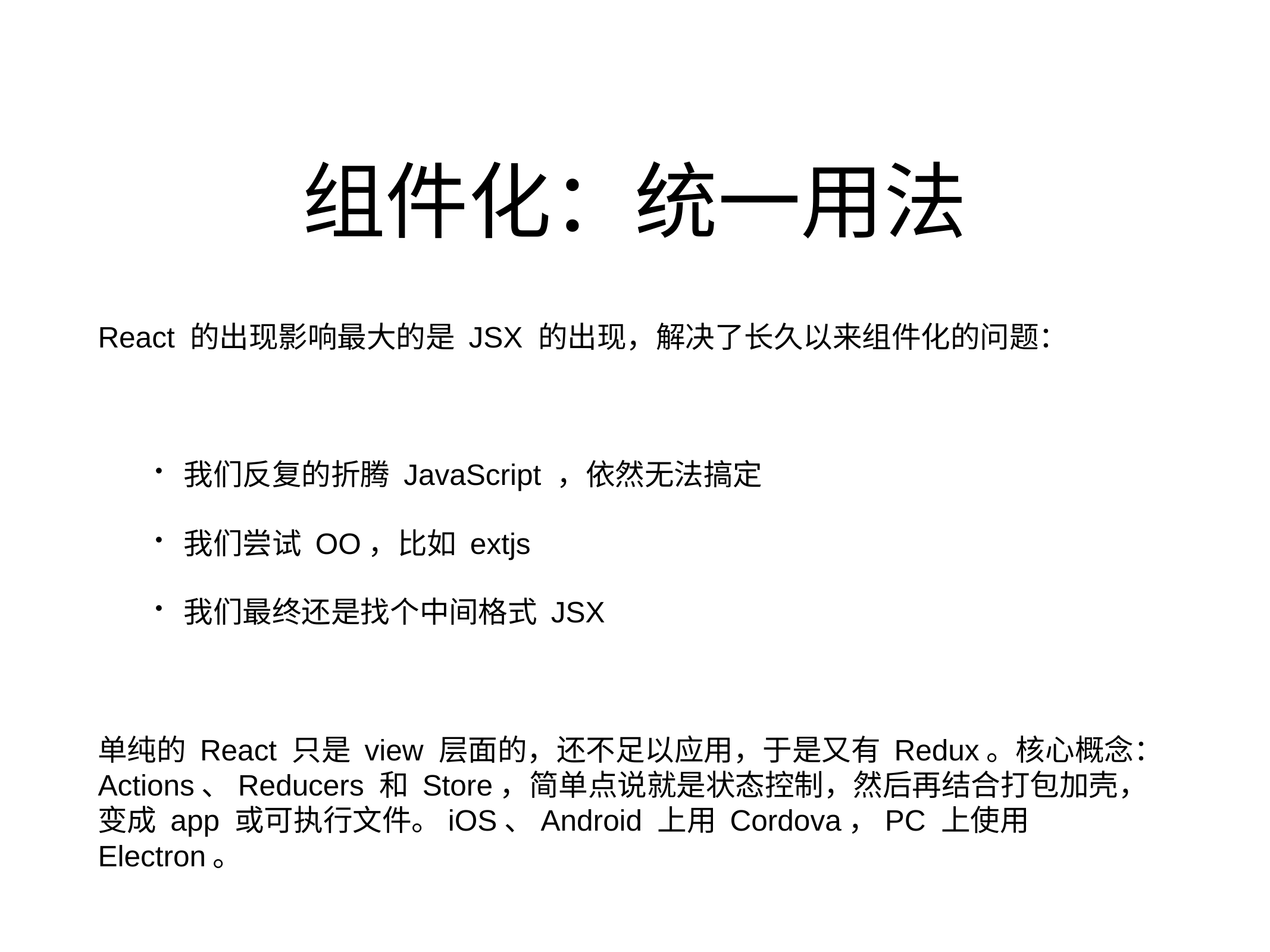

# 组件化：统一用法

React 的出现影响最大的是 JSX 的出现，解决了长久以来组件化的问题：

我们反复的折腾 JavaScript ，依然无法搞定
我们尝试 OO，比如 extjs
我们最终还是找个中间格式 JSX

单纯的 React 只是 view 层面的，还不足以应用，于是又有 Redux。核心概念：Actions、Reducers 和 Store，简单点说就是状态控制，然后再结合打包加壳，变成 app 或可执行文件。iOS、Android 上用 Cordova，PC 上使用 Electron。